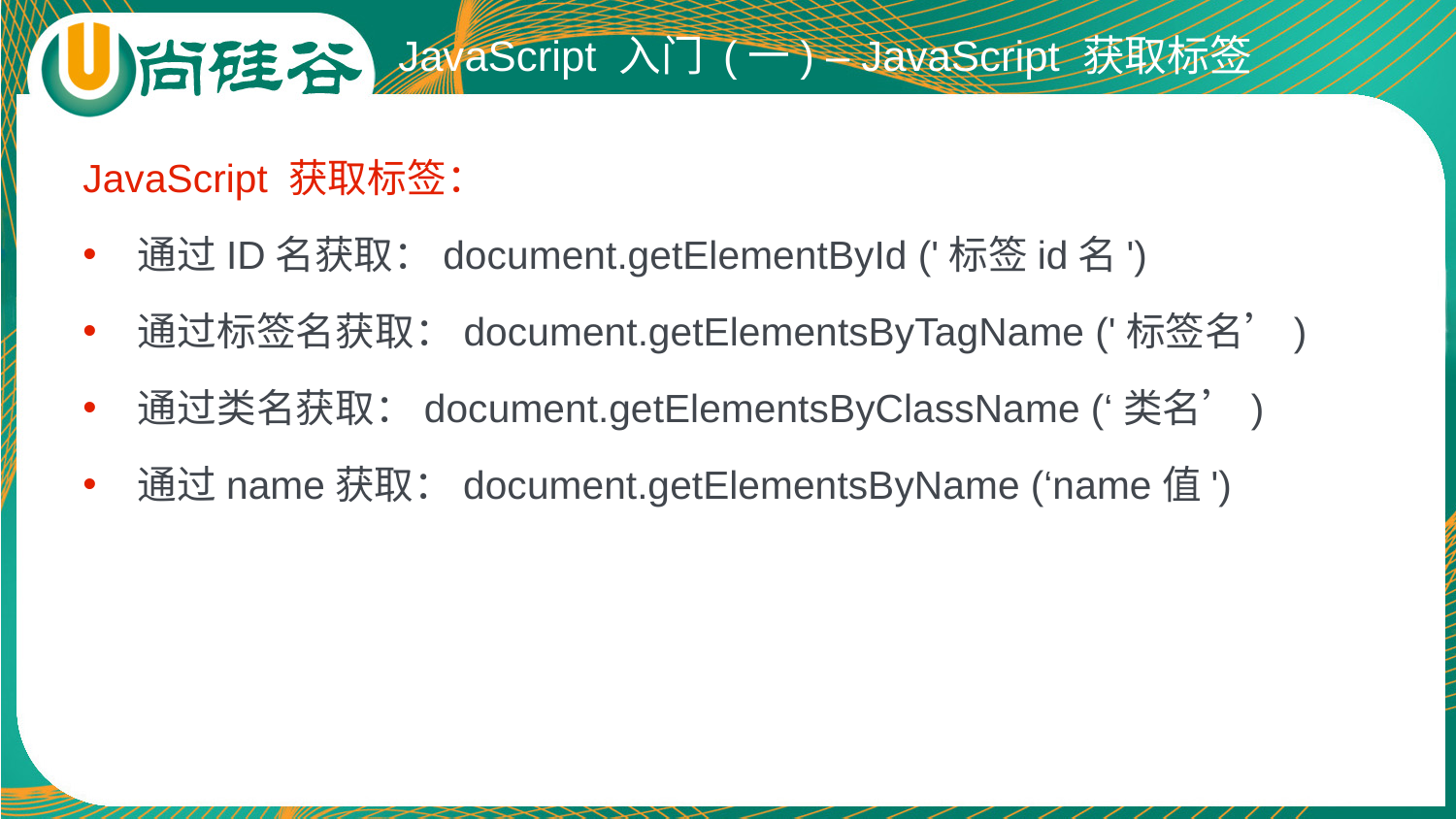

# JavaScript 入门 (一) – JavaScript 获取标签
JavaScript 获取标签：
通过ID名获取：document.getElementById ('标签id名')
通过标签名获取：document.getElementsByTagName ('标签名’)
通过类名获取：document.getElementsByClassName (‘类名’)
通过name获取：document.getElementsByName (‘name值')